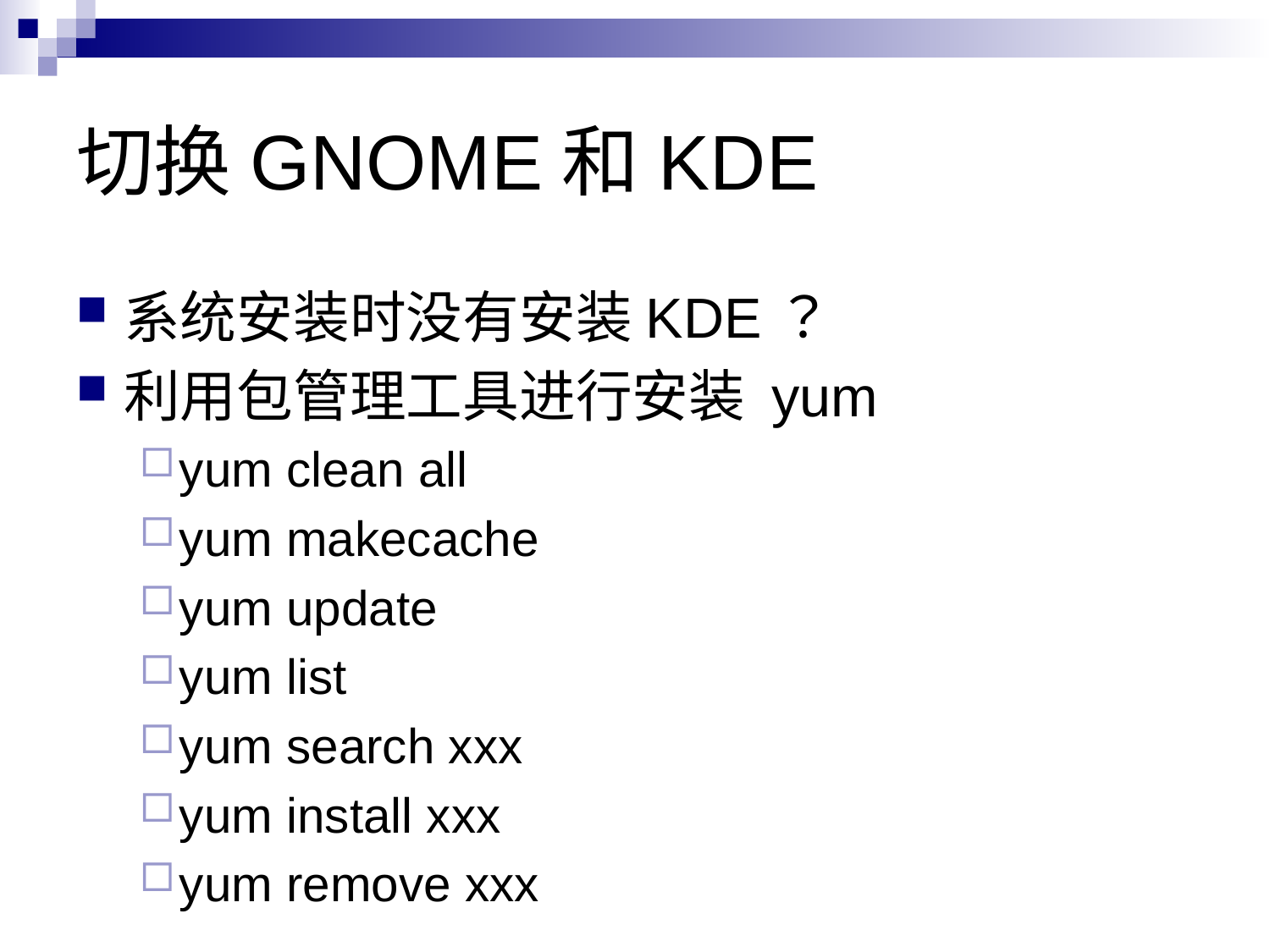

# 切换GNOME和KDE
系统安装时没有安装KDE？
利用包管理工具进行安装 yum
yum clean all
yum makecache
yum update
yum list
yum search xxx
yum install xxx
yum remove xxx